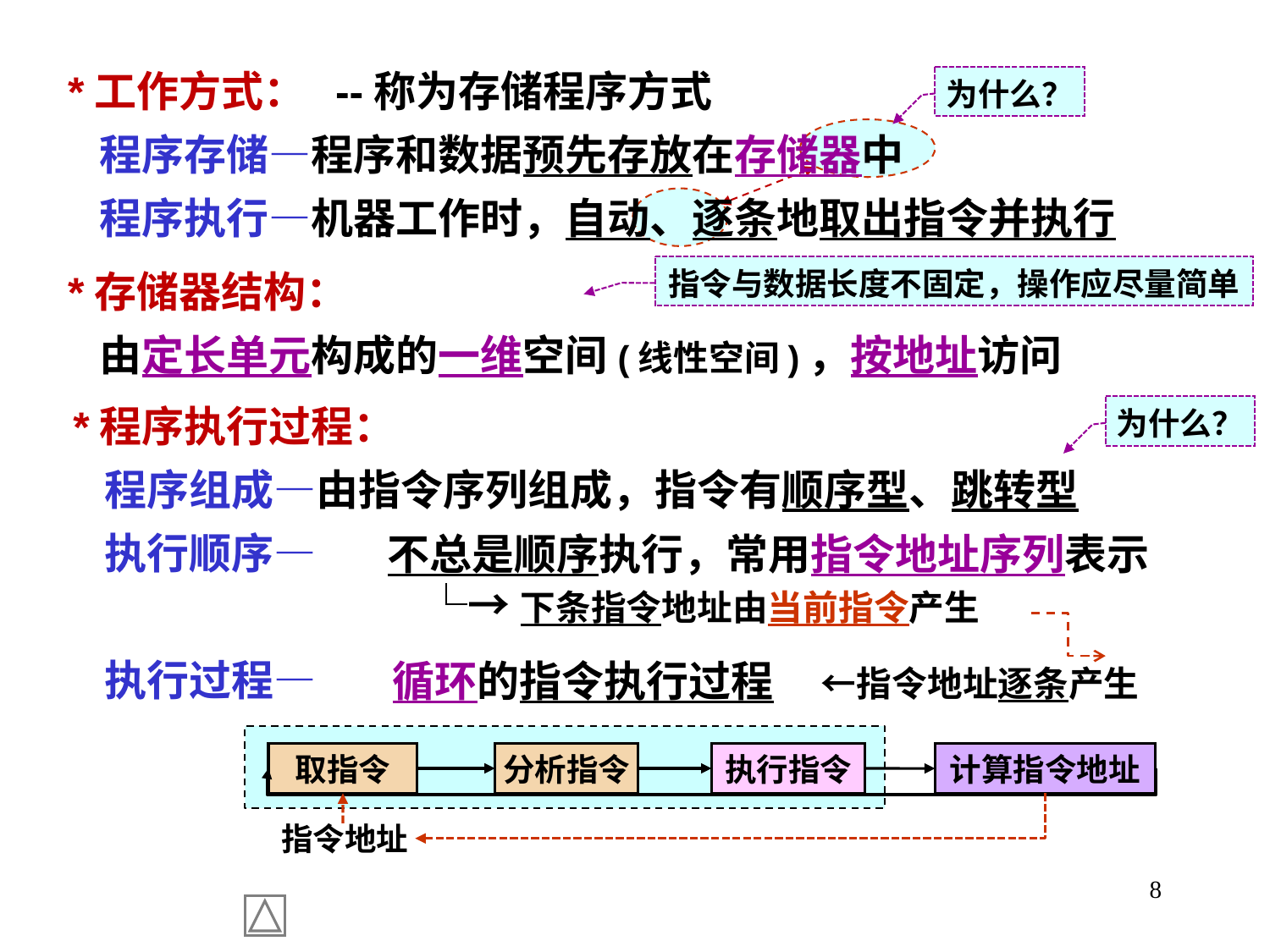

*工作方式：  --称为存储程序方式
      程序存储—程序和数据预先存放在存储器中
      程序执行—机器工作时，自动、逐条地取出指令并执行
为什么？

   *存储器结构：
      由定长单元构成的一维空间(线性空间)，按地址访问
指令与数据长度不固定，操作应尽量简单
   *程序执行过程：
      程序组成—由指令序列组成，指令有顺序型、跳转型
      执行顺序—

      执行过程—
为什么？
不总是顺序执行，常用指令地址序列表示
    └→下条指令地址由当前指令产生
循环的指令执行过程     ←指令地址逐条产生

取指令
分析指令
执行指令
计算指令地址

指令地址
8